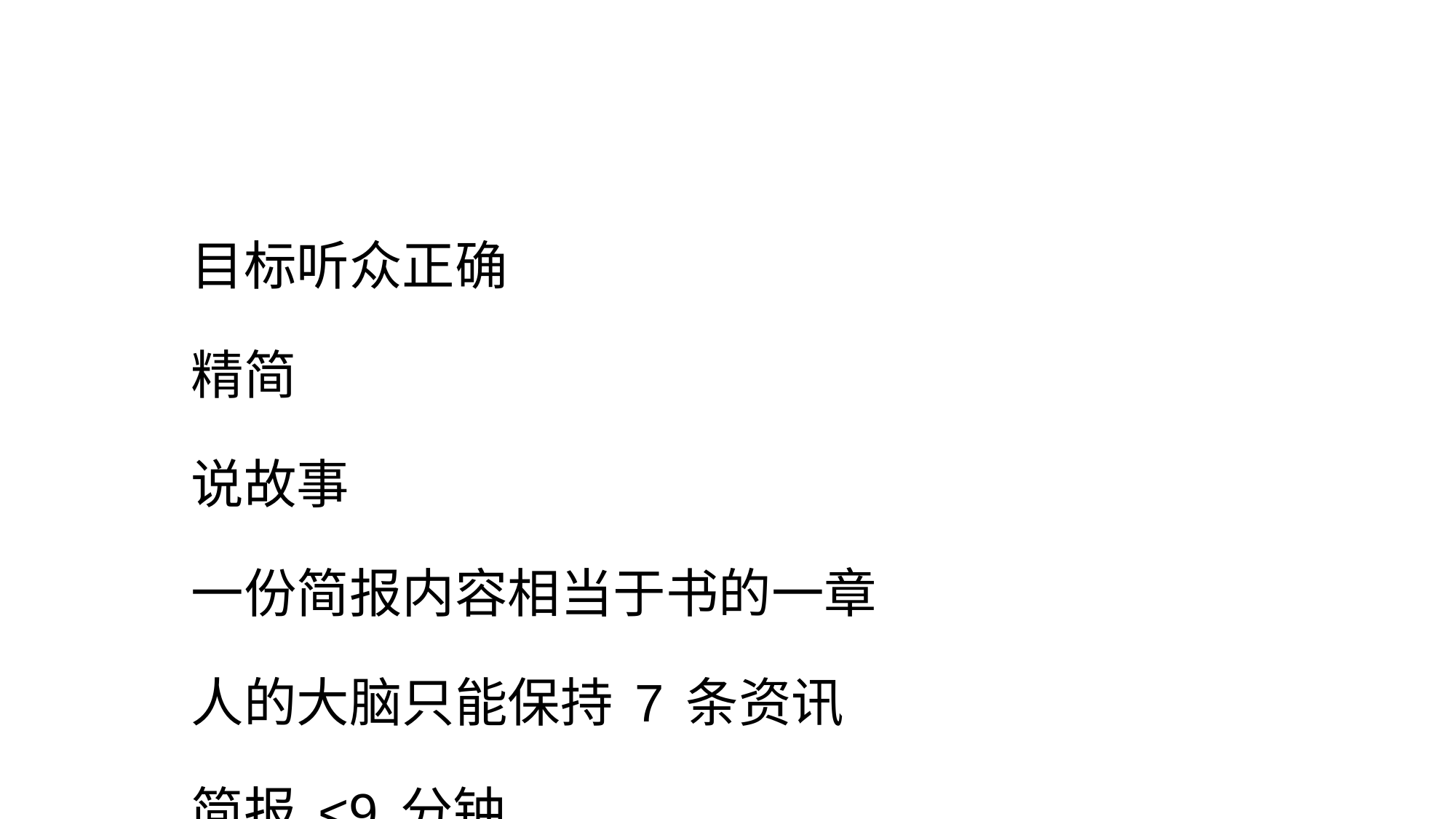

目标听众正确
精简
说故事
一份简报内容相当于书的一章
人的大脑只能保持7条资讯
简报<9分钟